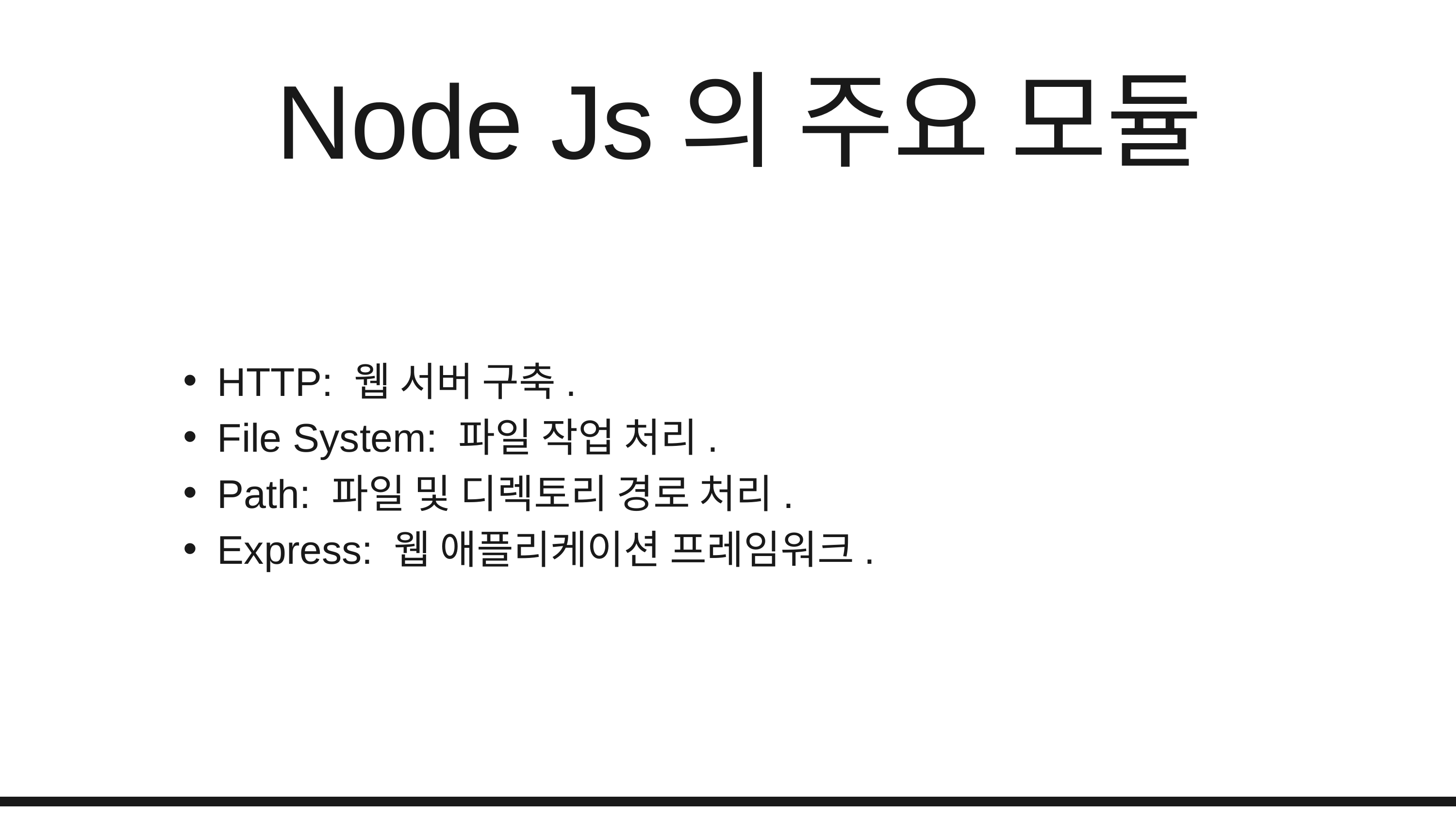

Node Js의 주요 모듈

HTTP: 웹 서버 구축.
File System: 파일 작업 처리.
Path: 파일 및 디렉토리 경로 처리.
Express: 웹 애플리케이션 프레임워크.